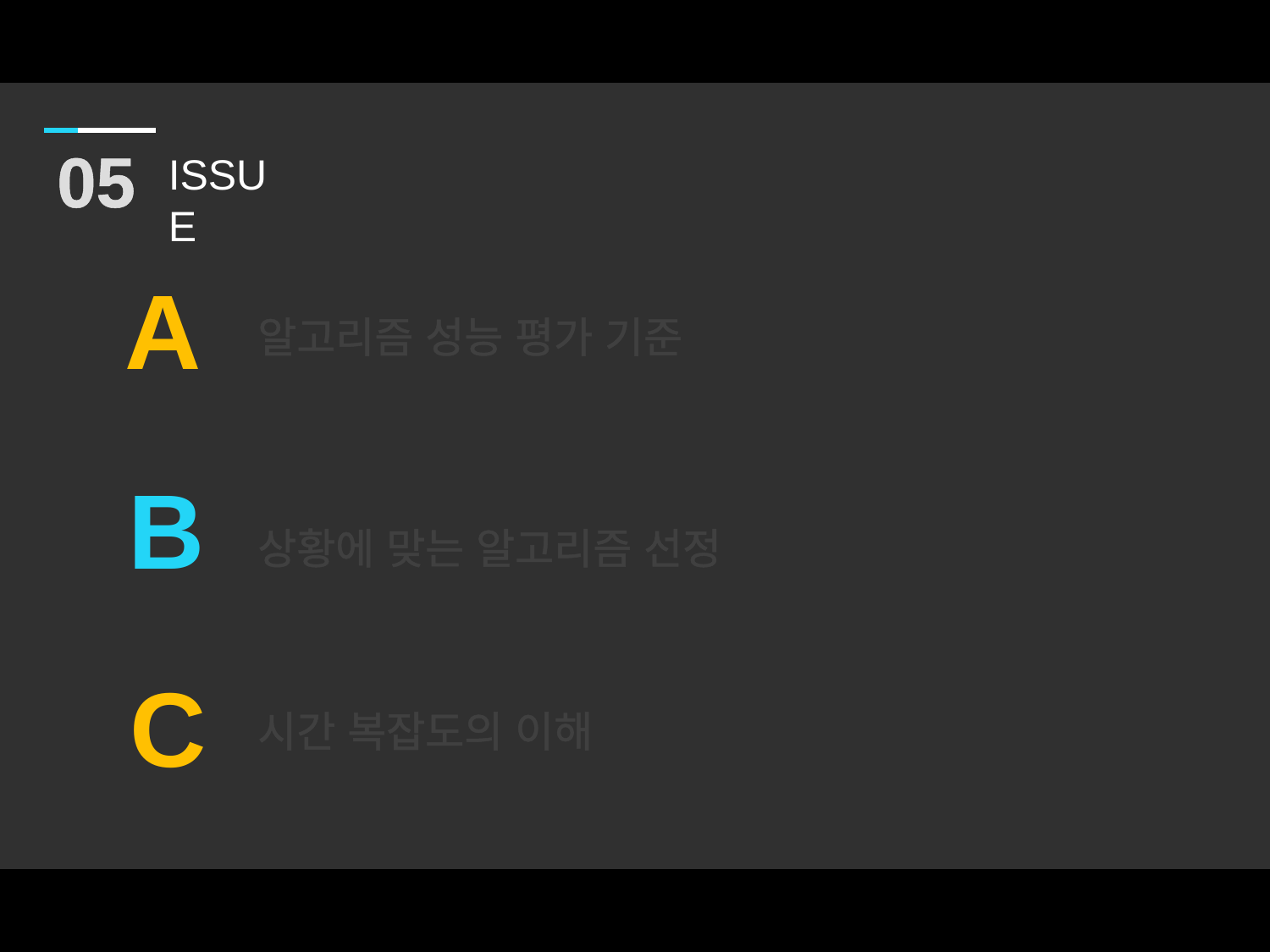

05
ISSUE
A
알고리즘 성능 평가 기준
B
상황에 맞는 알고리즘 선정
C
시간 복잡도의 이해